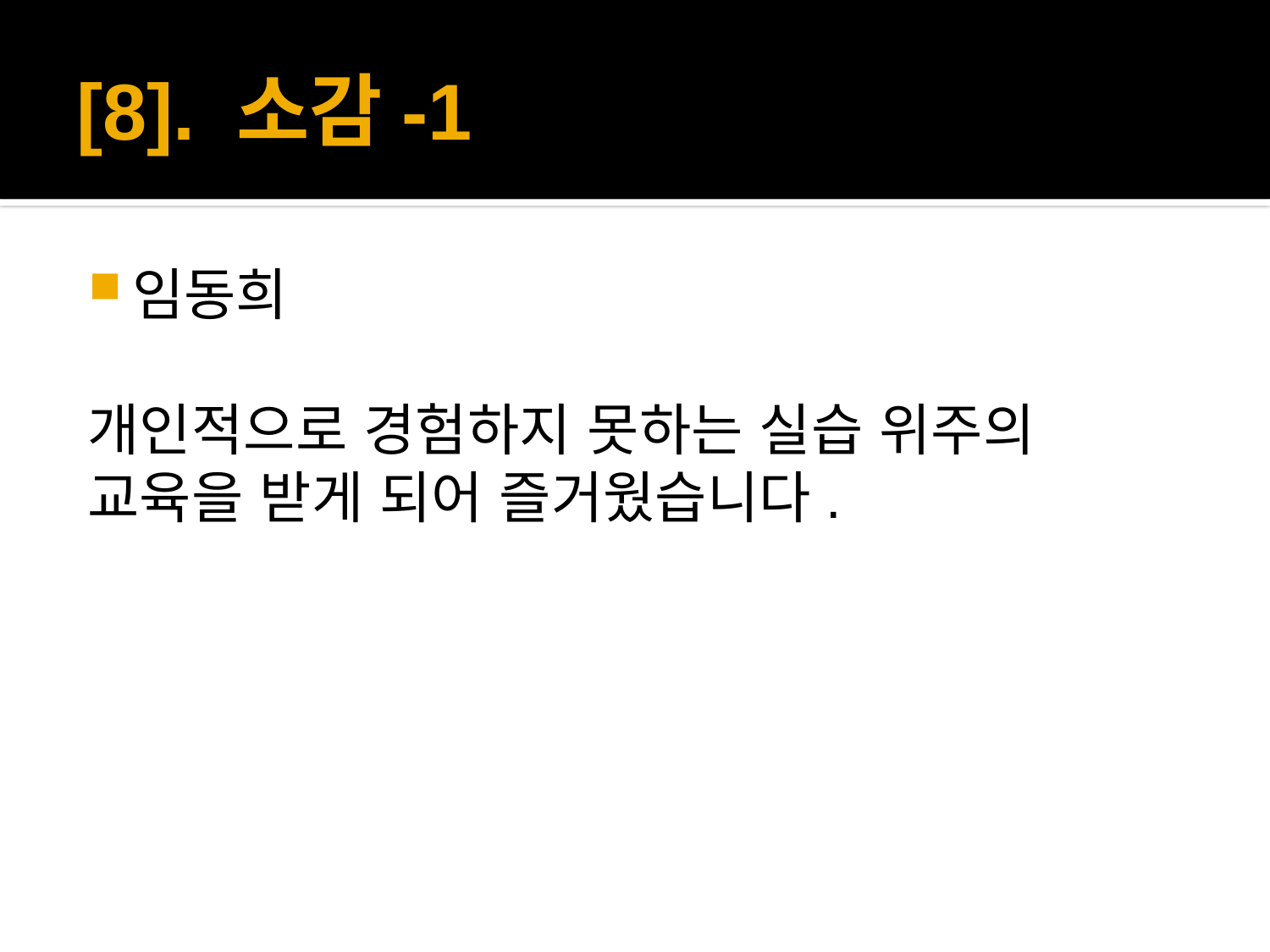

# [8]. 소감-1
임동희

개인적으로 경험하지 못하는 실습 위주의 교육을 받게 되어 즐거웠습니다.